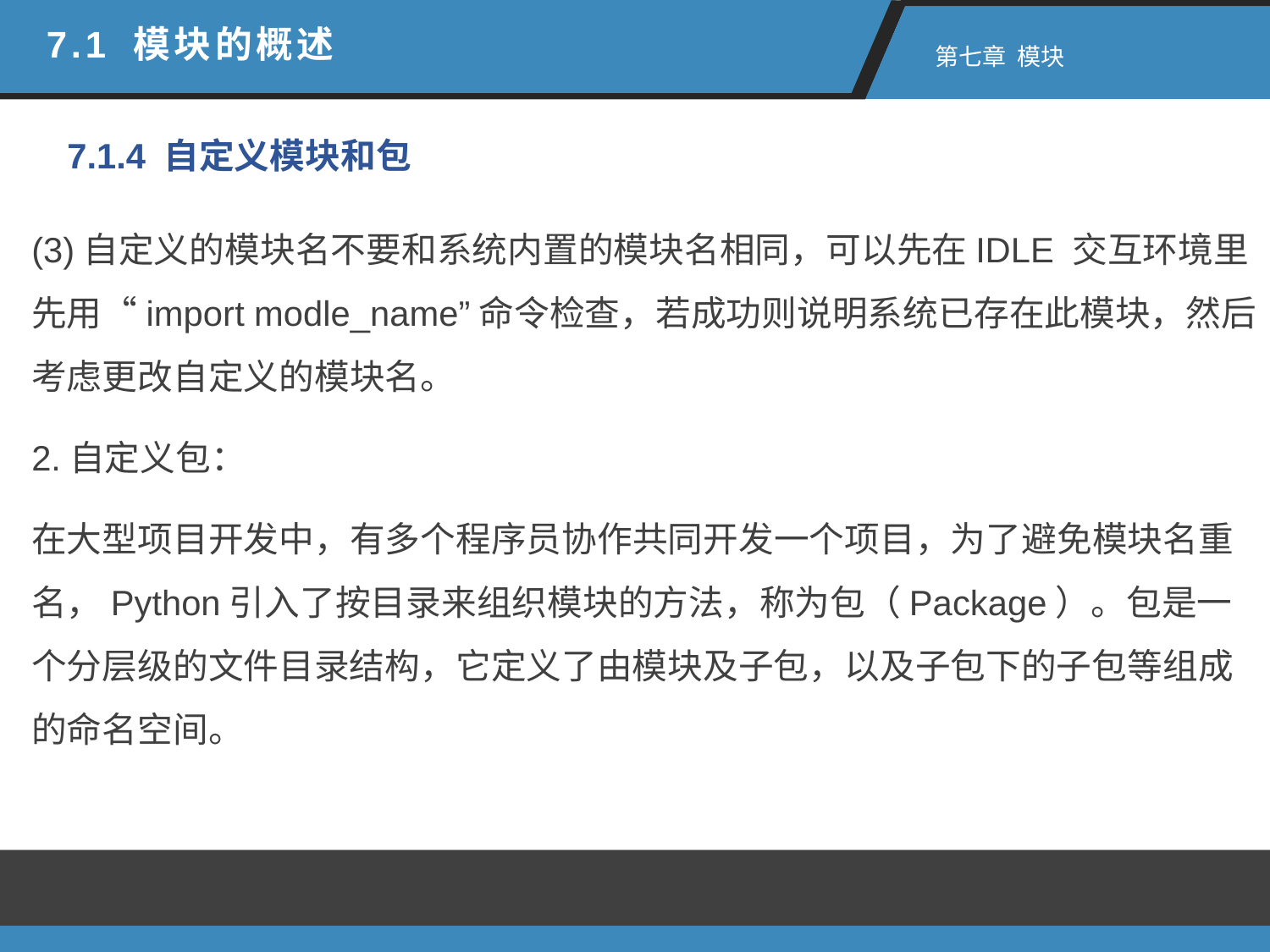

7.1 模块的概述
  第七章  模块
7.1.4 自定义模块和包
(3)自定义的模块名不要和系统内置的模块名相同，可以先在IDLE 交互环境里先用“import modle_name”命令检查，若成功则说明系统已存在此模块，然后考虑更改自定义的模块名。
2.自定义包：
在大型项目开发中，有多个程序员协作共同开发一个项目，为了避免模块名重名，Python引入了按目录来组织模块的方法，称为包（Package）。包是一个分层级的文件目录结构，它定义了由模块及子包，以及子包下的子包等组成的命名空间。